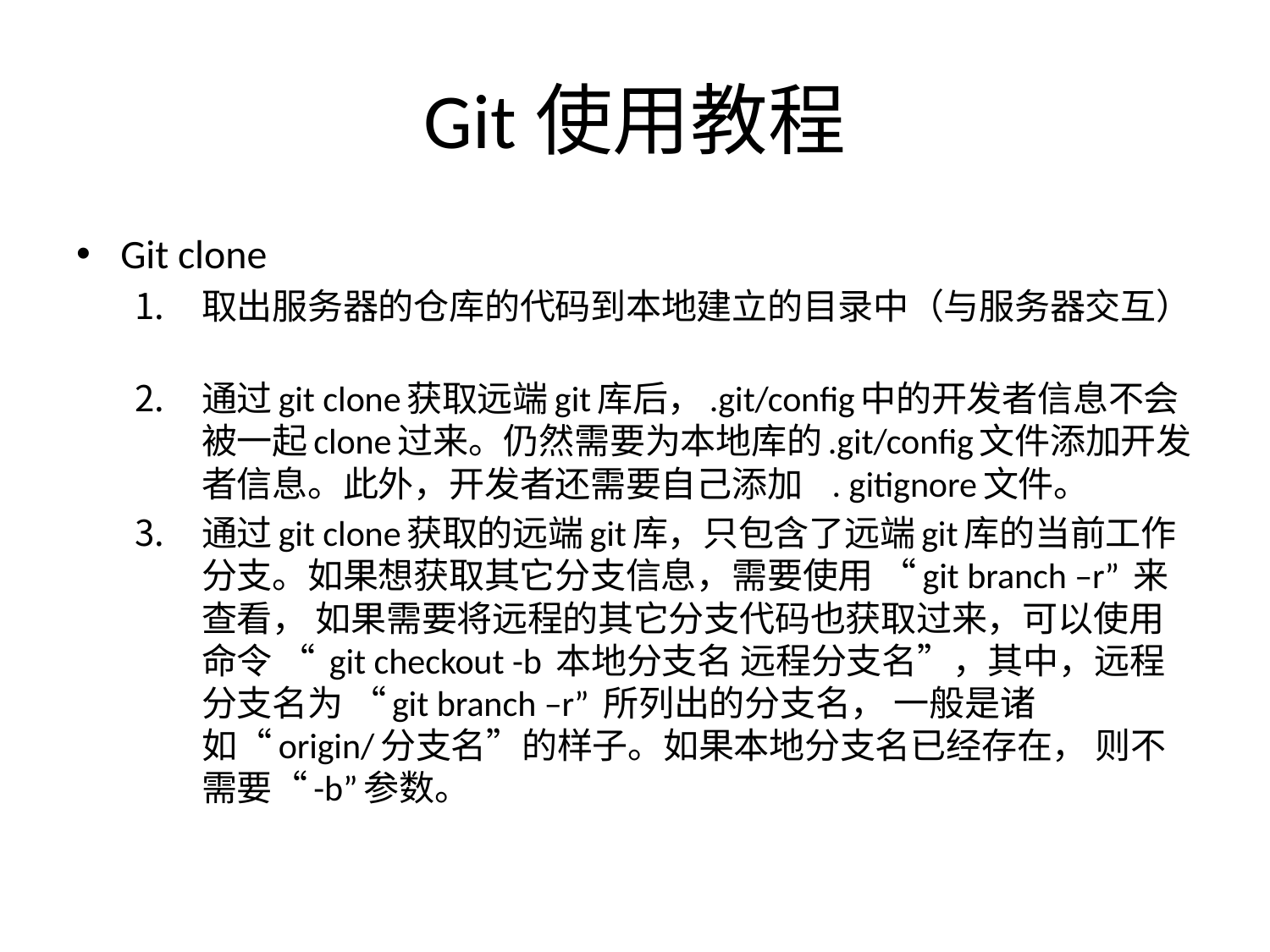

# Git使用教程
Git clone
取出服务器的仓库的代码到本地建立的目录中（与服务器交互）
通过git clone获取远端git库后，.git/config中的开发者信息不会被一起clone过来。仍然需要为本地库的.git/config文件添加开发者信息。此外，开发者还需要自己添加   . gitignore文件。
通过git clone获取的远端git库，只包含了远端git库的当前工作分支。如果想获取其它分支信息，需要使用 “git branch –r” 来查看， 如果需要将远程的其它分支代码也获取过来，可以使用命令 “ git checkout -b 本地分支名 远程分支名”，其中，远程分支名为 “git branch –r” 所列出的分支名， 一般是诸如“origin/分支名”的样子。如果本地分支名已经存在， 则不需要“-b”参数。